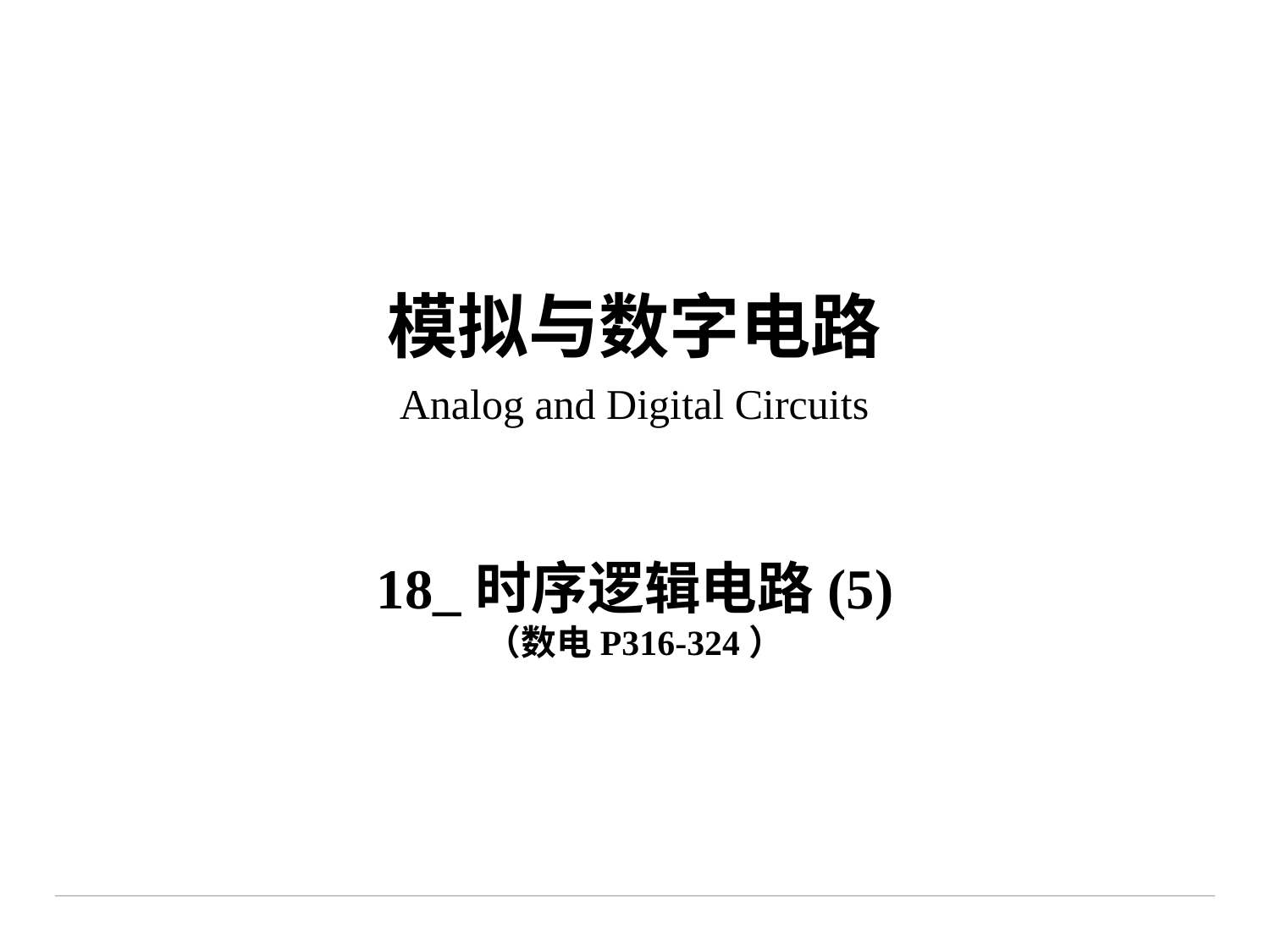

# 模拟与数字电路 Analog and Digital Circuits
18_时序逻辑电路(5)
（数电P316-324）